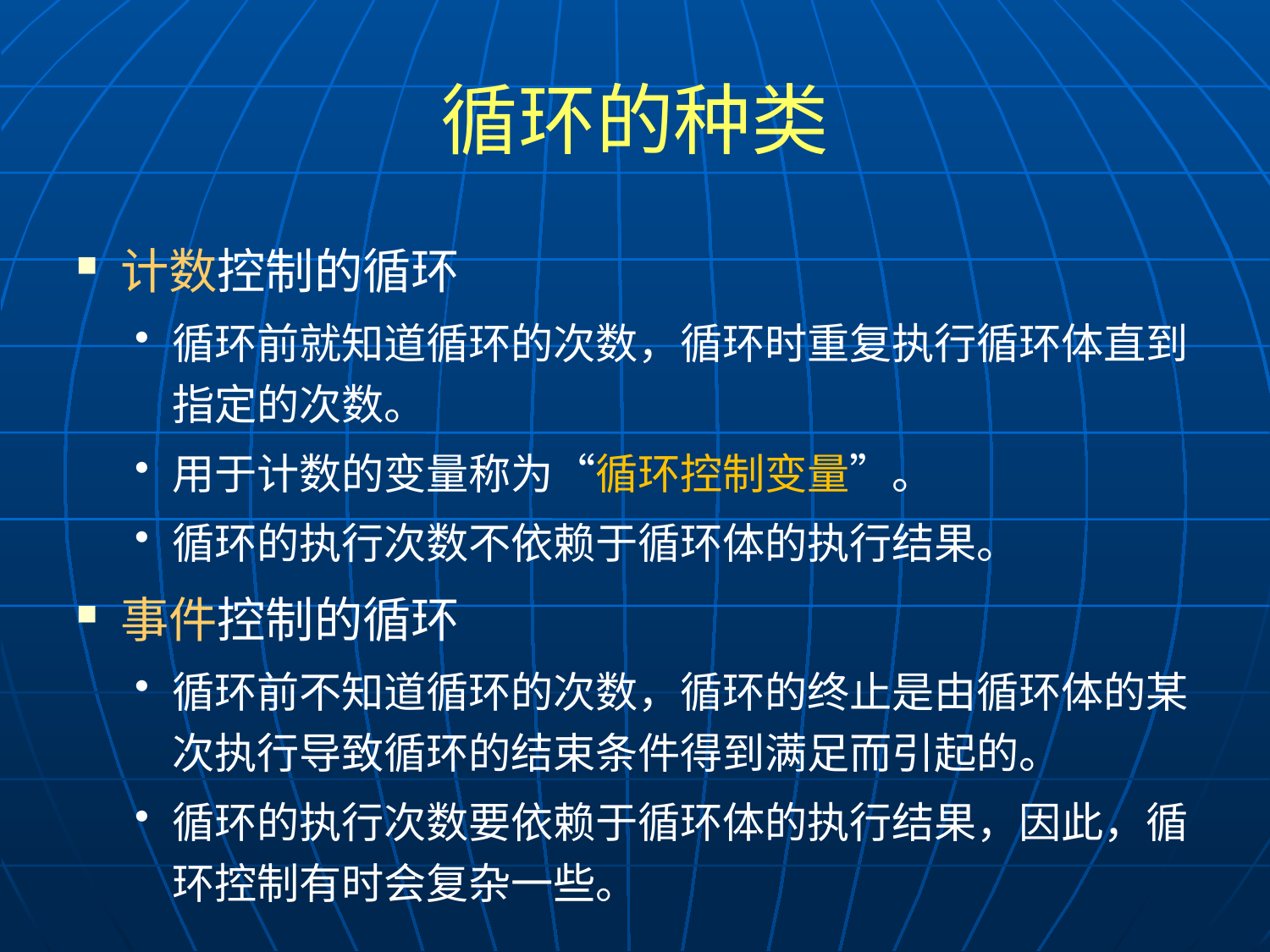

# 循环的种类
计数控制的循环
循环前就知道循环的次数，循环时重复执行循环体直到指定的次数。
用于计数的变量称为“循环控制变量”。
循环的执行次数不依赖于循环体的执行结果。
事件控制的循环
循环前不知道循环的次数，循环的终止是由循环体的某次执行导致循环的结束条件得到满足而引起的。
循环的执行次数要依赖于循环体的执行结果，因此，循环控制有时会复杂一些。